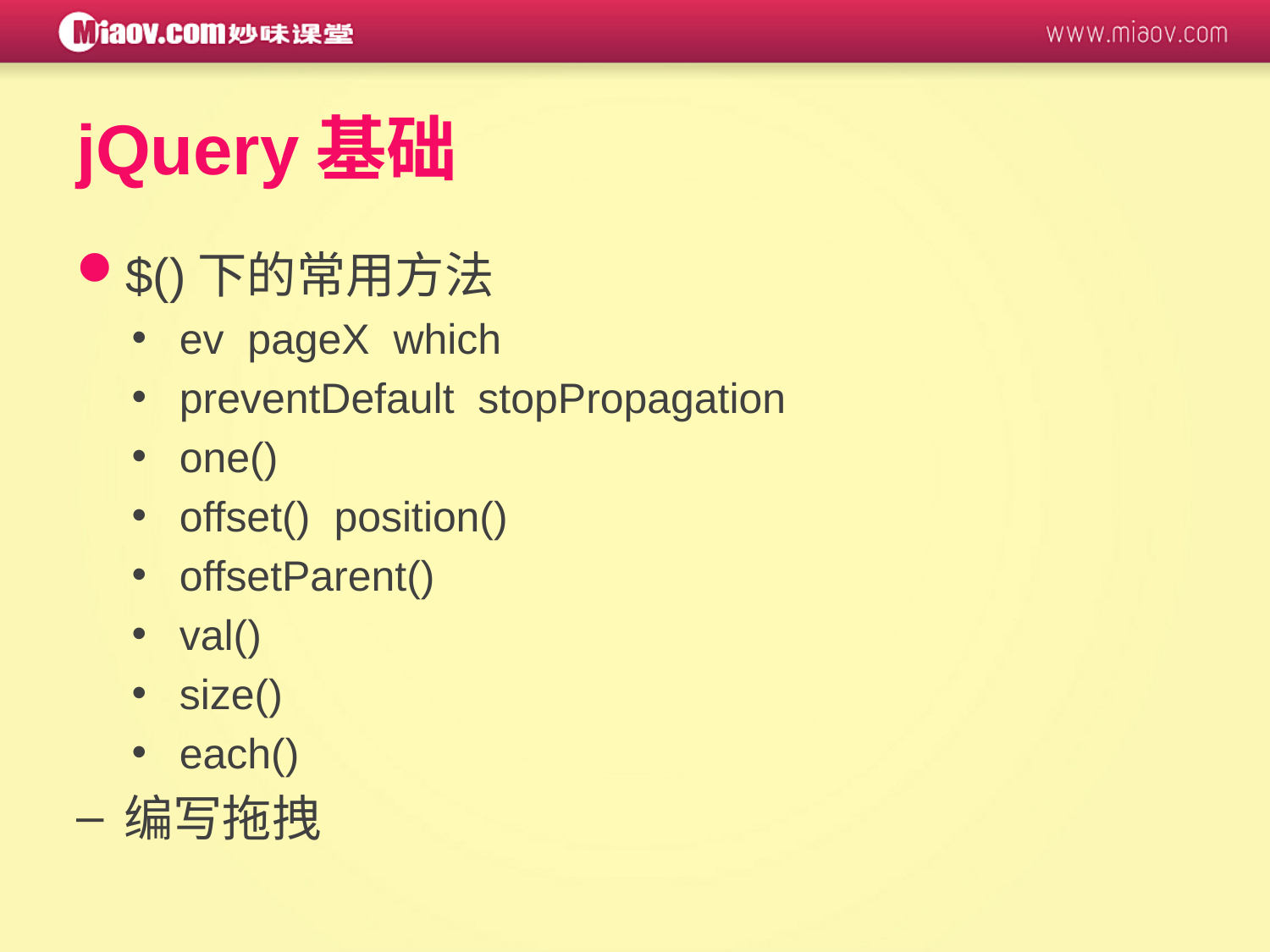

# jQuery基础
$()下的常用方法
ev  pageX  which
preventDefault  stopPropagation
one()
offset()  position()
offsetParent()
val()
size()
each()
编写拖拽